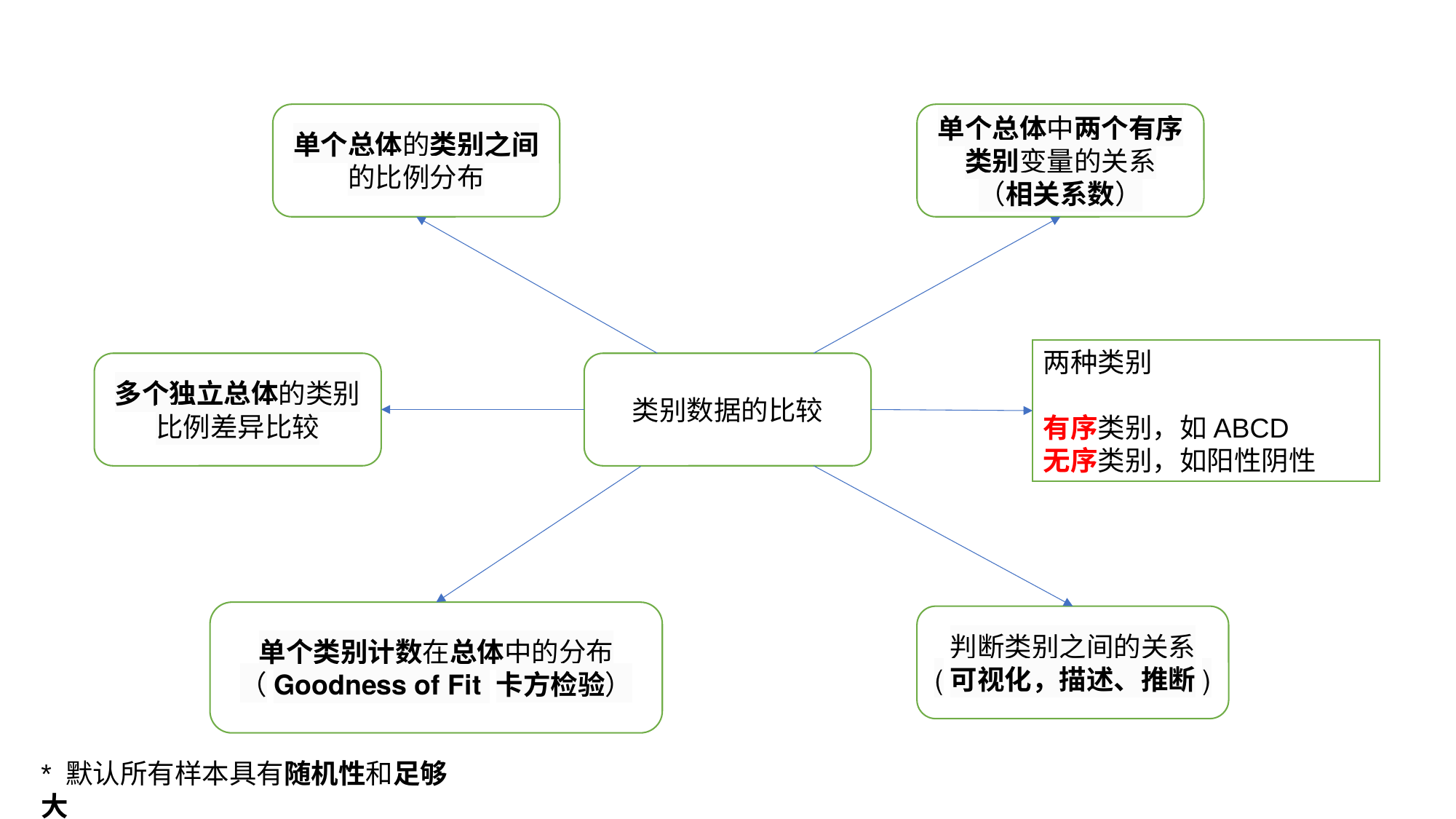

单个总体中两个有序类别变量的关系
（相关系数）
单个总体的类别之间的比例分布
两种类别

有序类别，如ABCD
无序类别，如阳性阴性
多个独立总体的类别比例差异比较
类别数据的比较
单个类别计数在总体中的分布
（Goodness of Fit 卡方检验）
判断类别之间的关系
(可视化，描述、推断)
* 默认所有样本具有随机性和足够大